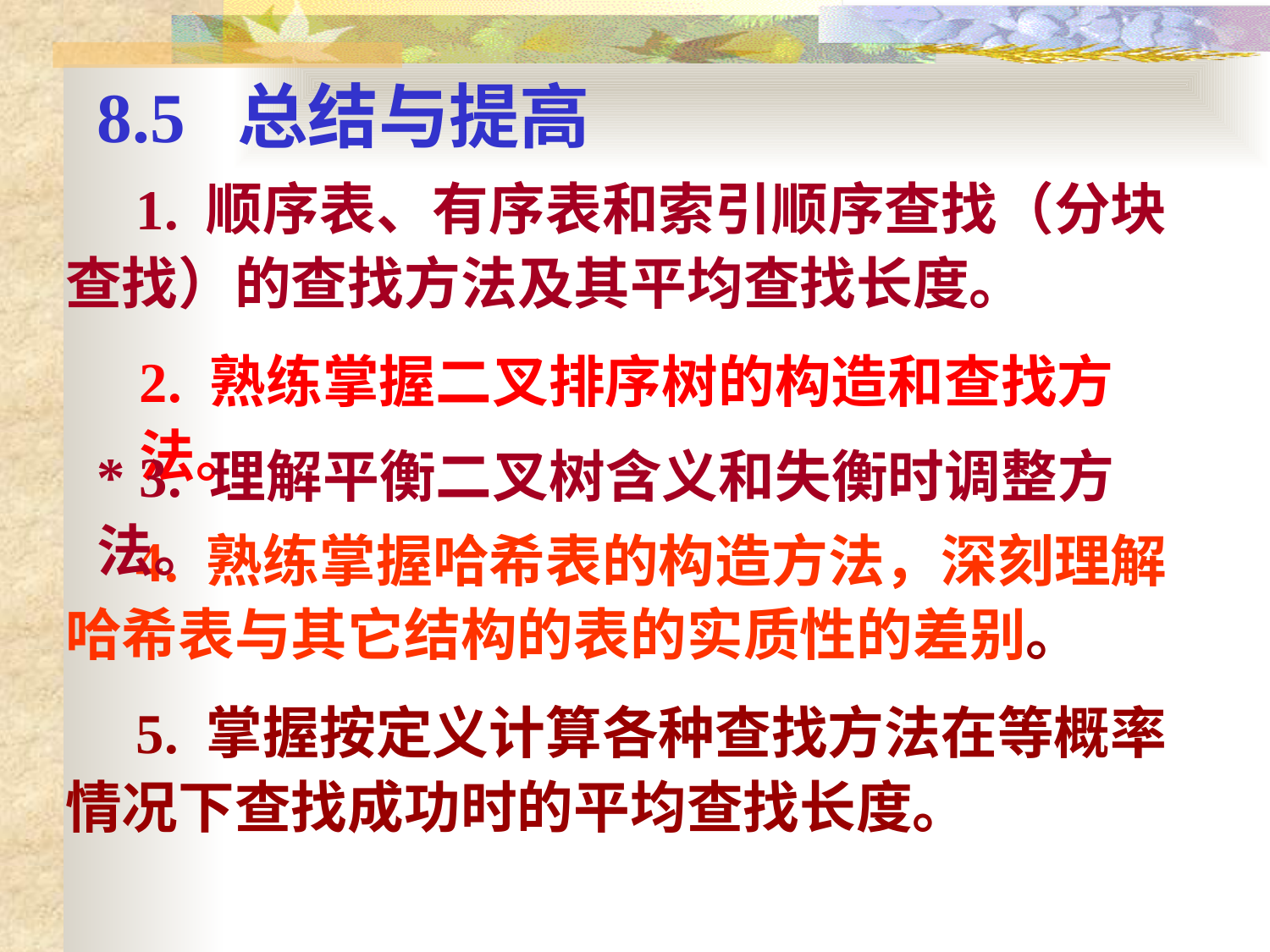

8.5  总结与提高
     1. 顺序表、有序表和索引顺序查找（分块查找）的查找方法及其平均查找长度。
2. 熟练掌握二叉排序树的构造和查找方法。
* 3. 理解平衡二叉树含义和失衡时调整方法。
     4. 熟练掌握哈希表的构造方法，深刻理解哈希表与其它结构的表的实质性的差别。
     5. 掌握按定义计算各种查找方法在等概率情况下查找成功时的平均查找长度。